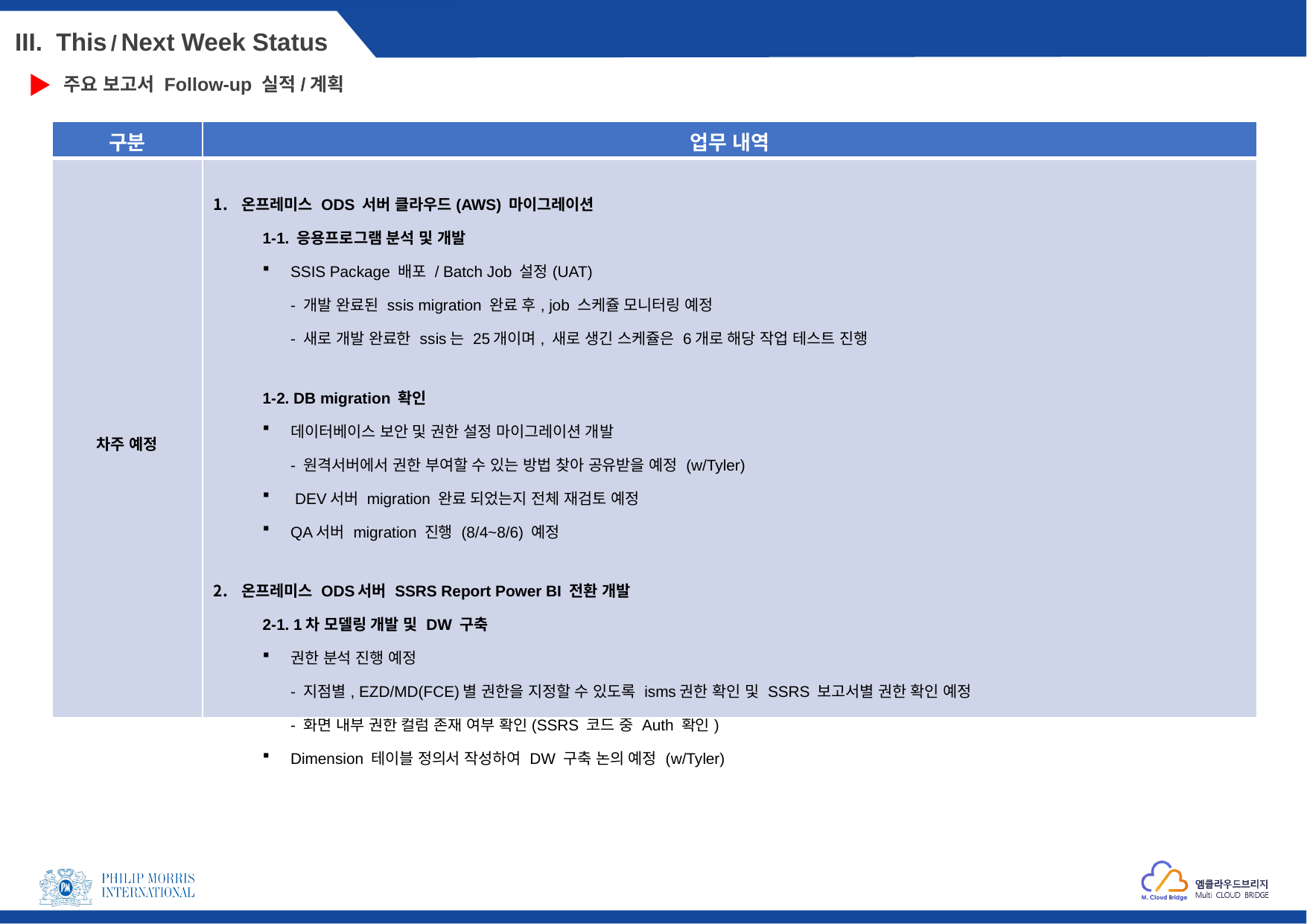

III.  This / Next Week Status
주요 보고서 Follow-up 실적/계획

| 구분 | 업무 내역 |
| --- | --- |
| 차주 예정 | 온프레미스 ODS 서버 클라우드(AWS) 마이그레이션 1-1. 응용프로그램 분석 및 개발 SSIS Package 배포 / Batch Job 설정(UAT) - 개발 완료된 ssis migration 완료 후, job 스케쥴 모니터링 예정 - 새로 개발 완료한 ssis는 25개이며, 새로 생긴 스케쥴은 6개로 해당 작업 테스트 진행 1-2. DB migration 확인 데이터베이스 보안 및 권한 설정 마이그레이션 개발 - 원격서버에서 권한 부여할 수 있는 방법 찾아 공유받을 예정 (w/Tyler) DEV서버 migration 완료 되었는지 전체 재검토 예정 QA서버 migration 진행 (8/4~8/6) 예정 온프레미스 ODS서버 SSRS Report Power BI 전환 개발 2-1. 1차 모델링 개발 및 DW 구축 권한 분석 진행 예정 - 지점별, EZD/MD(FCE)별 권한을 지정할 수 있도록 isms권한 확인 및 SSRS 보고서별 권한 확인 예정 - 화면 내부 권한 컬럼 존재 여부 확인(SSRS 코드 중 Auth 확인) Dimension 테이블 정의서 작성하여 DW 구축 논의 예정 (w/Tyler) |